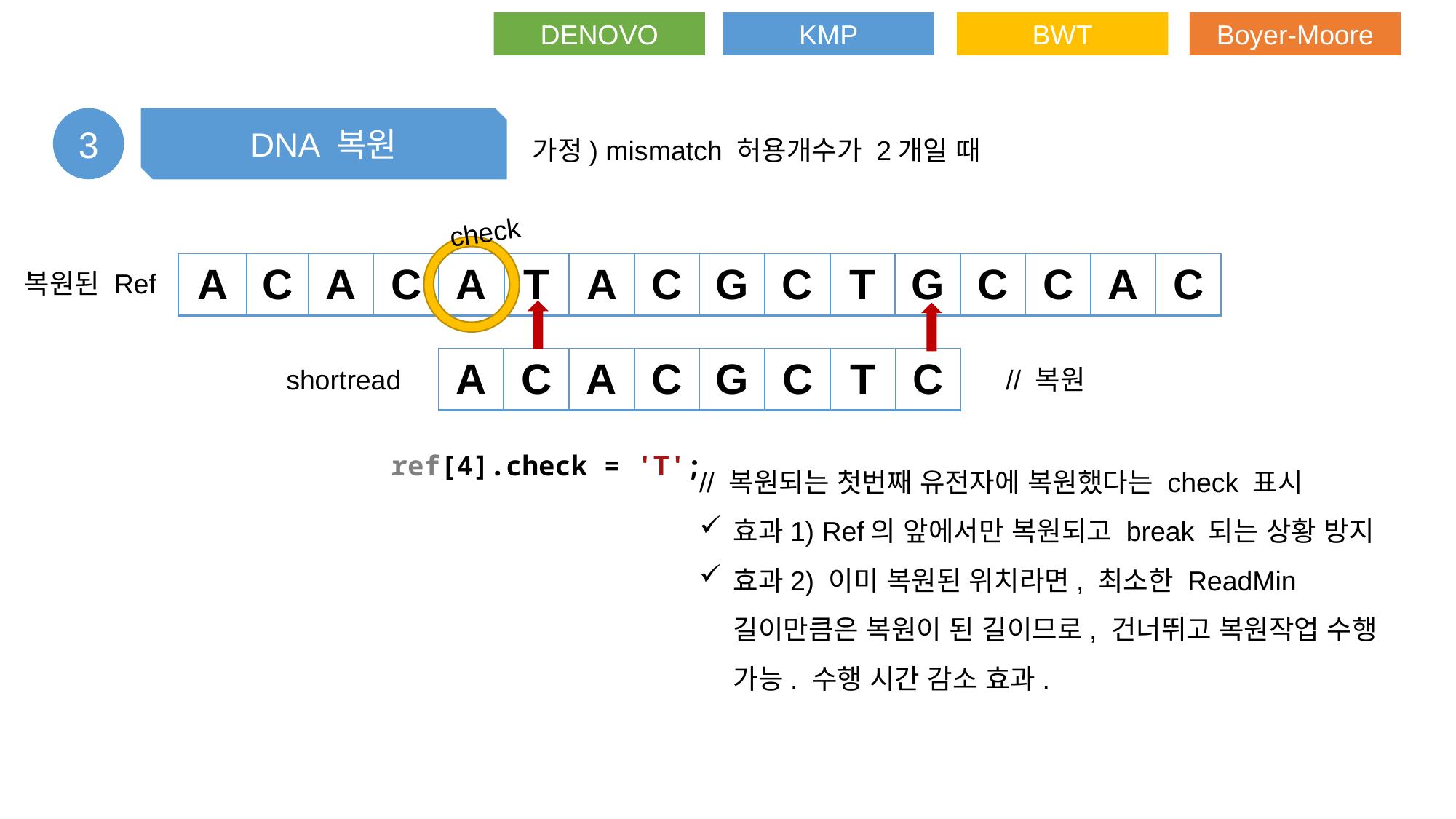

DENOVO
KMP
BWT
Boyer-Moore
3
DNA 복원
가정) mismatch 허용개수가 2개일 때
check

| A | C | A | C | A | T | A | C | G | C | T | G | C | C | A | C |
| --- | --- | --- | --- | --- | --- | --- | --- | --- | --- | --- | --- | --- | --- | --- | --- |
복원된 Ref

| A | C | A | C | G | C | T | C |
| --- | --- | --- | --- | --- | --- | --- | --- |
shortread
// 복원
ref[4].check = 'T';
// 복원되는 첫번째 유전자에 복원했다는 check 표시
효과1) Ref의 앞에서만 복원되고 break 되는 상황 방지
효과2) 이미 복원된 위치라면, 최소한 ReadMin 길이만큼은 복원이 된 길이므로, 건너뛰고 복원작업 수행 가능. 수행 시간 감소 효과.